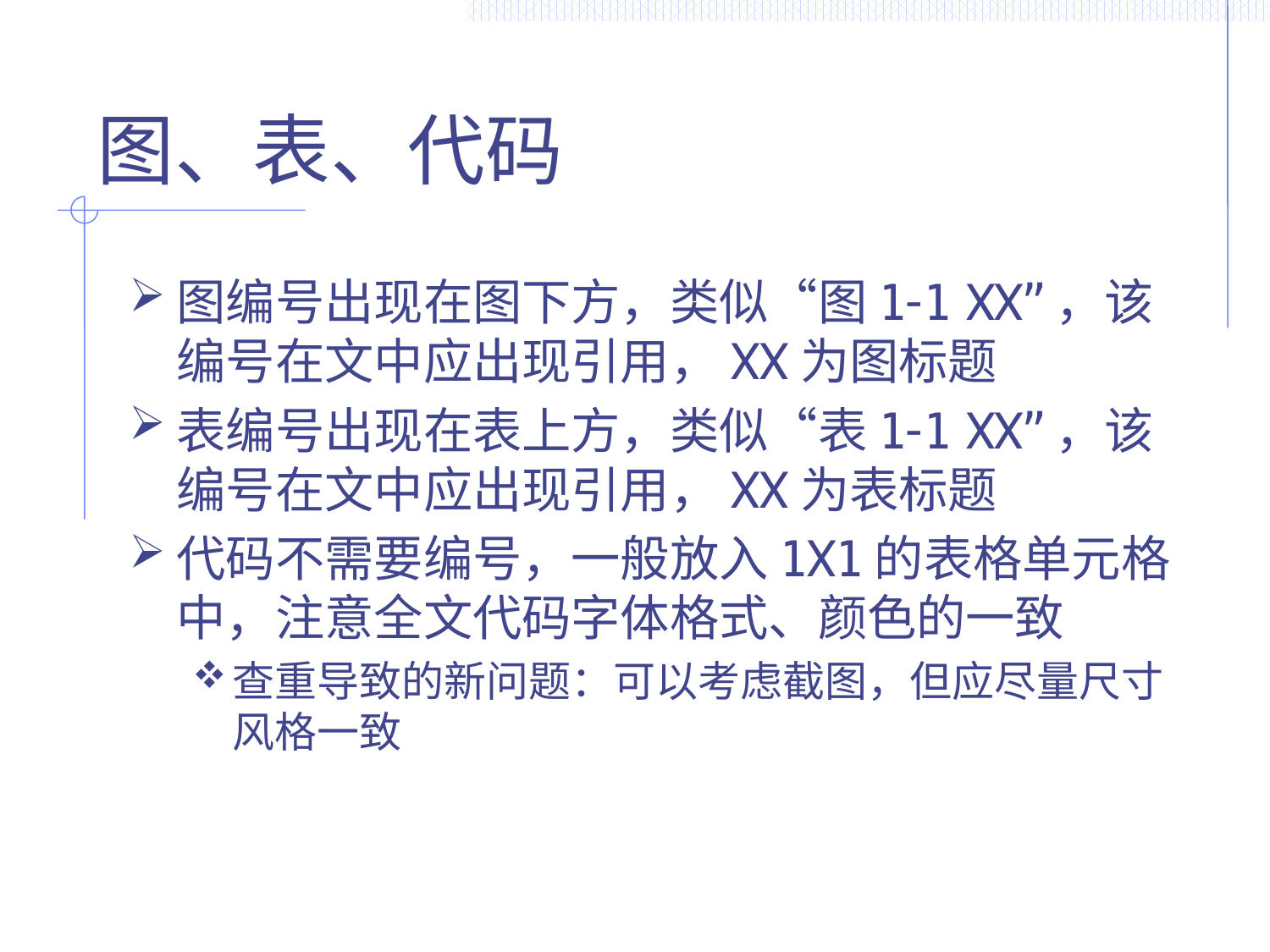

# 图、表、代码
图编号出现在图下方，类似“图1-1 XX”，该编号在文中应出现引用，XX为图标题
表编号出现在表上方，类似“表1-1 XX”，该编号在文中应出现引用，XX为表标题
代码不需要编号，一般放入1X1的表格单元格中，注意全文代码字体格式、颜色的一致
查重导致的新问题：可以考虑截图，但应尽量尺寸风格一致